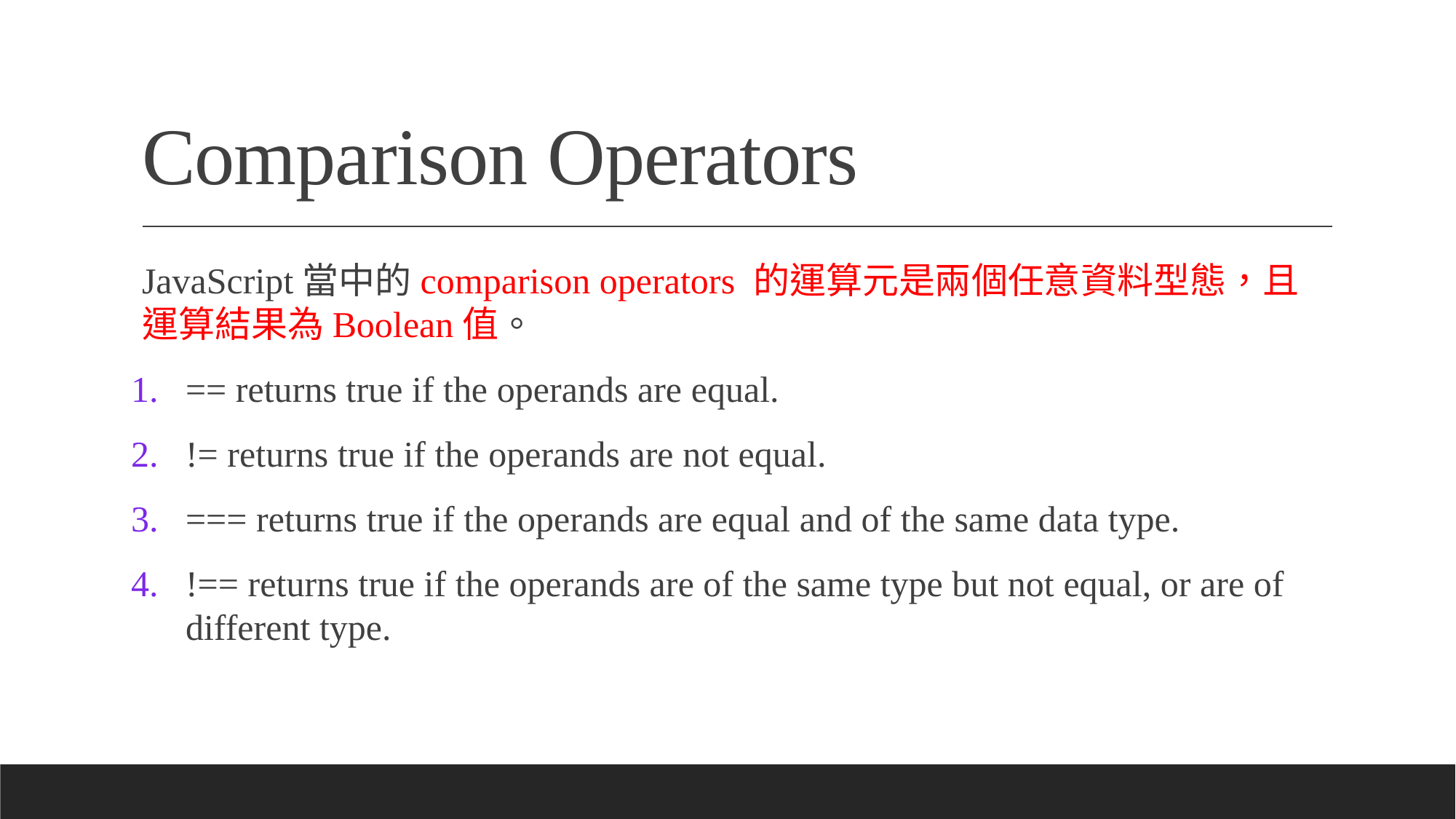

# Comparison Operators
JavaScript當中的comparison operators 的運算元是兩個任意資料型態，且運算結果為Boolean值。
== returns true if the operands are equal.
!= returns true if the operands are not equal.
=== returns true if the operands are equal and of the same data type.
!== returns true if the operands are of the same type but not equal, or are of different type.